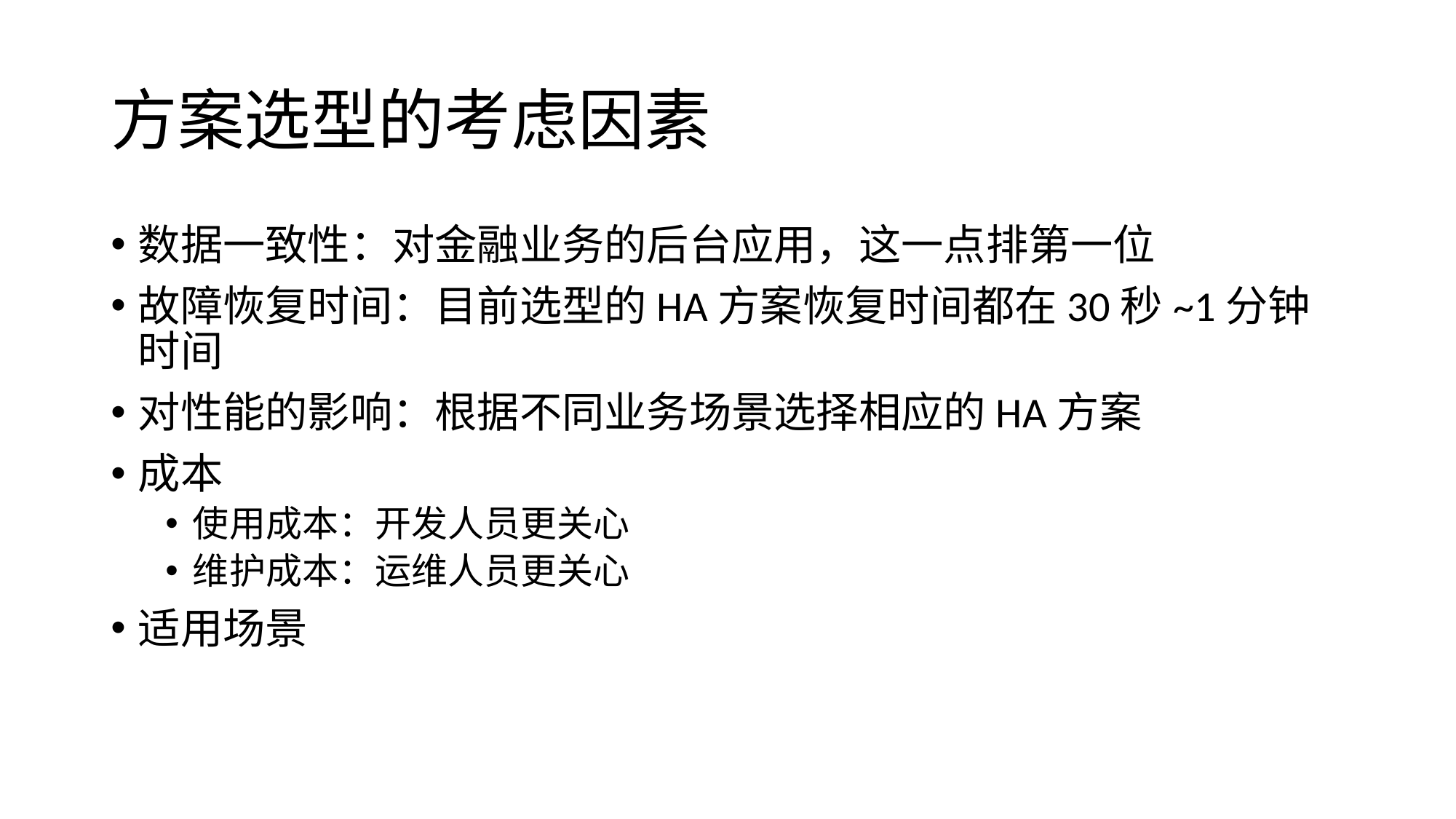

# 方案选型的考虑因素
数据一致性：对金融业务的后台应用，这一点排第一位
故障恢复时间：目前选型的HA方案恢复时间都在30秒~1分钟时间
对性能的影响：根据不同业务场景选择相应的HA方案
成本
使用成本：开发人员更关心
维护成本：运维人员更关心
适用场景